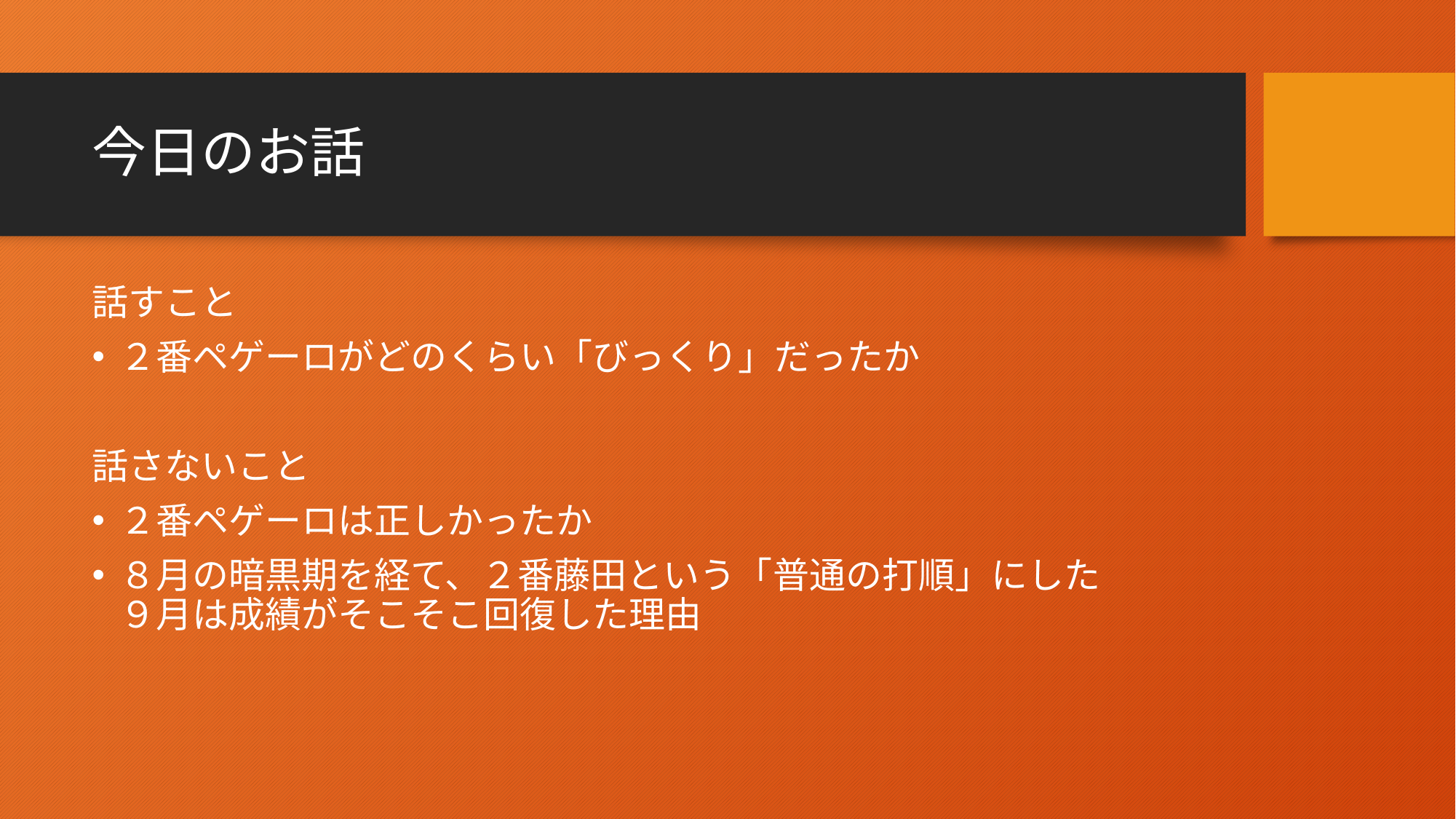

# 今日のお話
話すこと
２番ペゲーロがどのくらい「びっくり」だったか

話さないこと
２番ペゲーロは正しかったか
８月の暗黒期を経て、２番藤田という「普通の打順」にした
９月は成績がそこそこ回復した理由